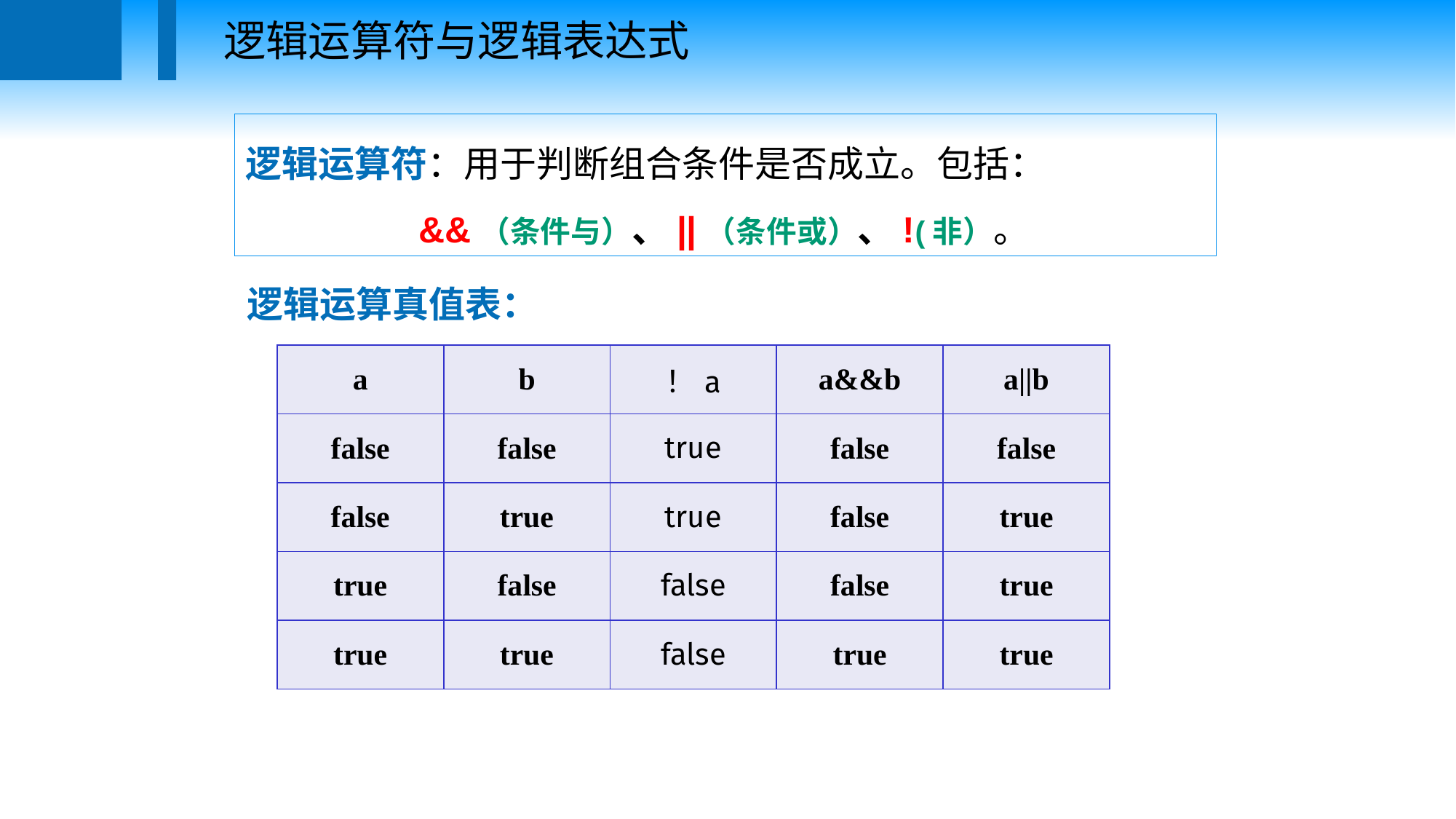

逻辑运算符与逻辑表达式
逻辑运算符：用于判断组合条件是否成立。包括：
                 &&（条件与）、||（条件或）、!(非）。
逻辑运算真值表：
| a | b | ！a | a&&b | a||b |
| --- | --- | --- | --- | --- |
| false | false | true | false | false |
| false | true | true | false | true |
| true | false | false | false | true |
| true | true | false | true | true |